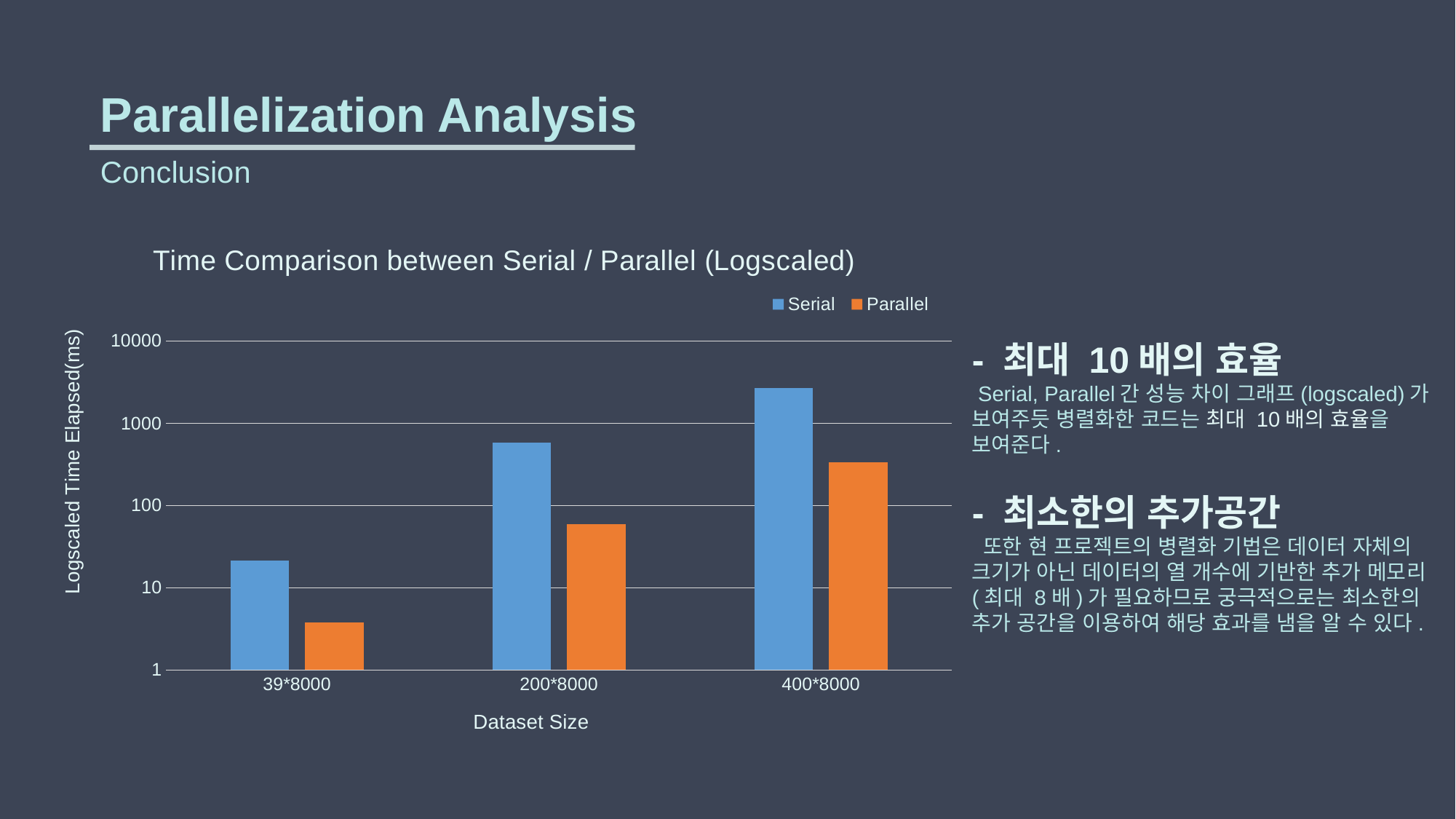

Parallelization Analysis

Conclusion

### Chart: Time Comparison between Serial / Parallel (Logscaled)

| Category | Serial | Parallel |
|---|---|---|
| 39*8000 | 21.4 | 3.78 |
| 200*8000 | 584.1 | 59.4 |
| 400*8000 | 2686.4 | 334.19 |
- 최대 10배의 효율
 Serial, Parallel간 성능 차이 그래프(logscaled)가 보여주듯 병렬화한 코드는 최대 10배의 효율을 보여준다.

- 최소한의 추가공간
 또한 현 프로젝트의 병렬화 기법은 데이터 자체의 크기가 아닌 데이터의 열 개수에 기반한 추가 메모리(최대 8배)가 필요하므로 궁극적으로는 최소한의 추가 공간을 이용하여 해당 효과를 냄을 알 수 있다.